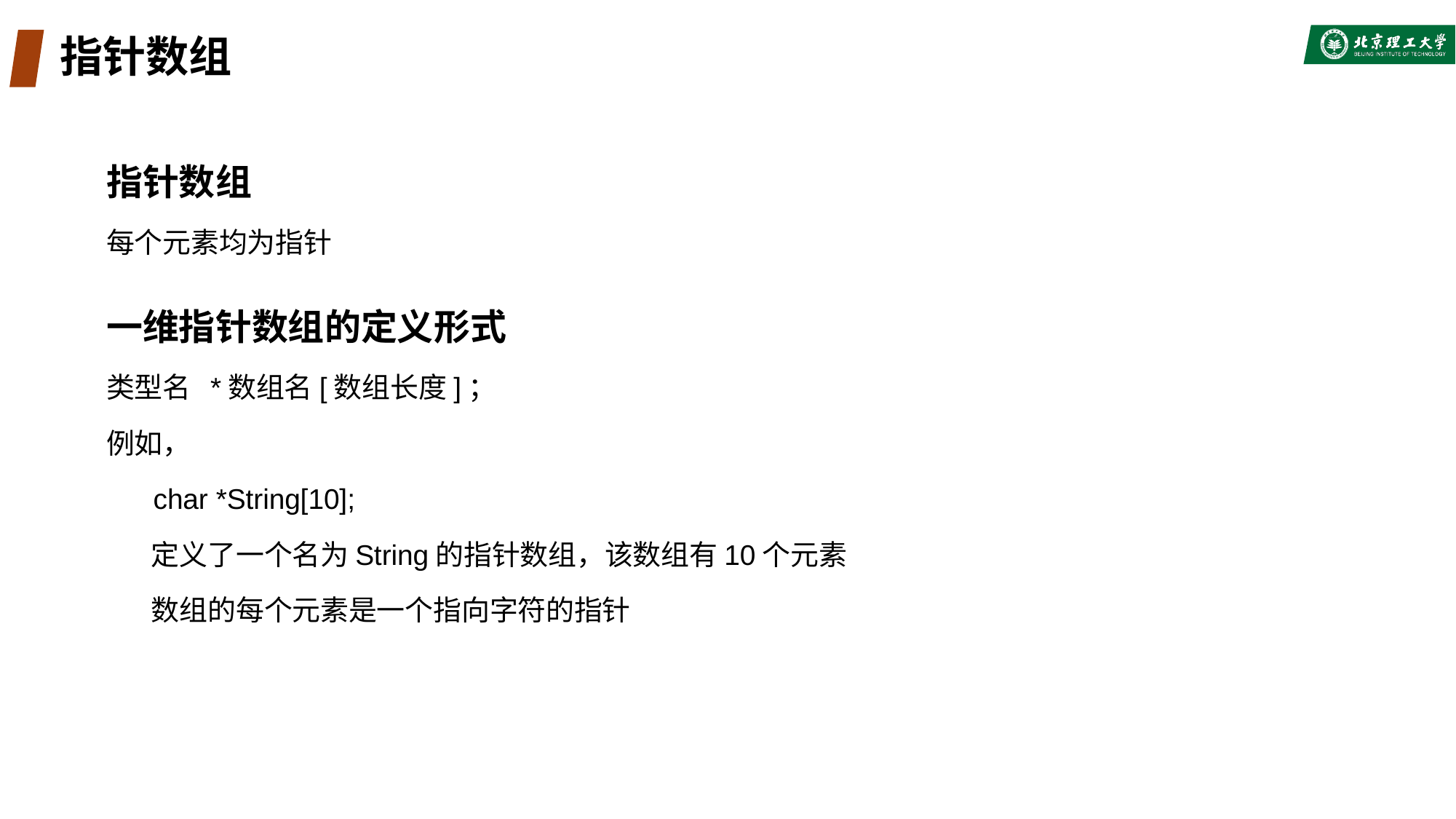

# 指针数组
指针数组
每个元素均为指针
一维指针数组的定义形式
类型名  *数组名[数组长度]；
例如，
      char *String[10];
      定义了一个名为String的指针数组，该数组有10个元素
      数组的每个元素是一个指向字符的指针